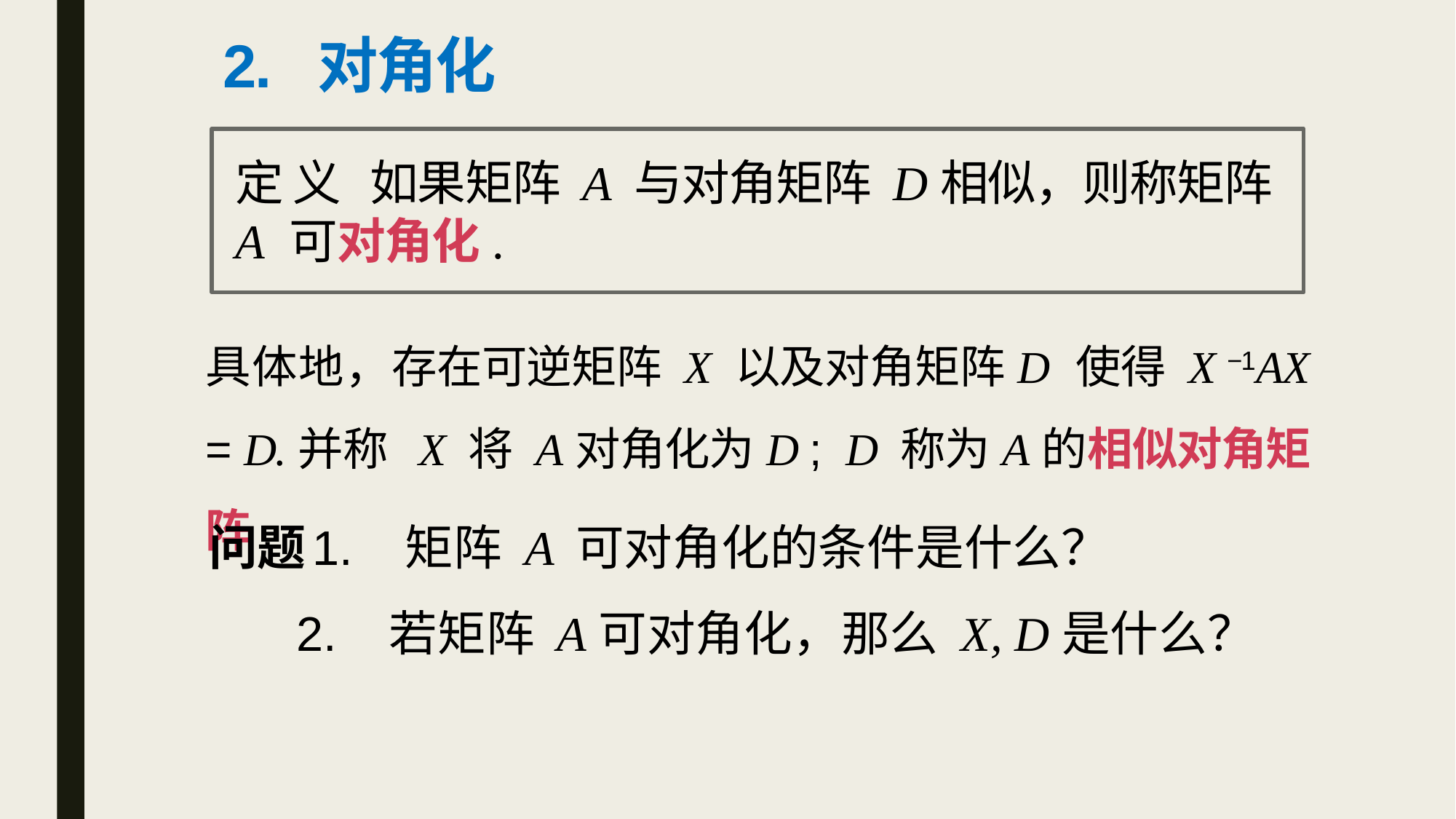

# 2.  对角化

定 义   如果矩阵 A 与对角矩阵 D相似，则称矩阵 A 可对角化.
具体地，存在可逆矩阵 X 以及对角矩阵D 使得 X −1AX = D.并称  X 将 A对角化为D ;  D 称为A的相似对角矩阵.
问题
1.   矩阵 A 可对角化的条件是什么？
2.   若矩阵 A可对角化，那么 X, D是什么？